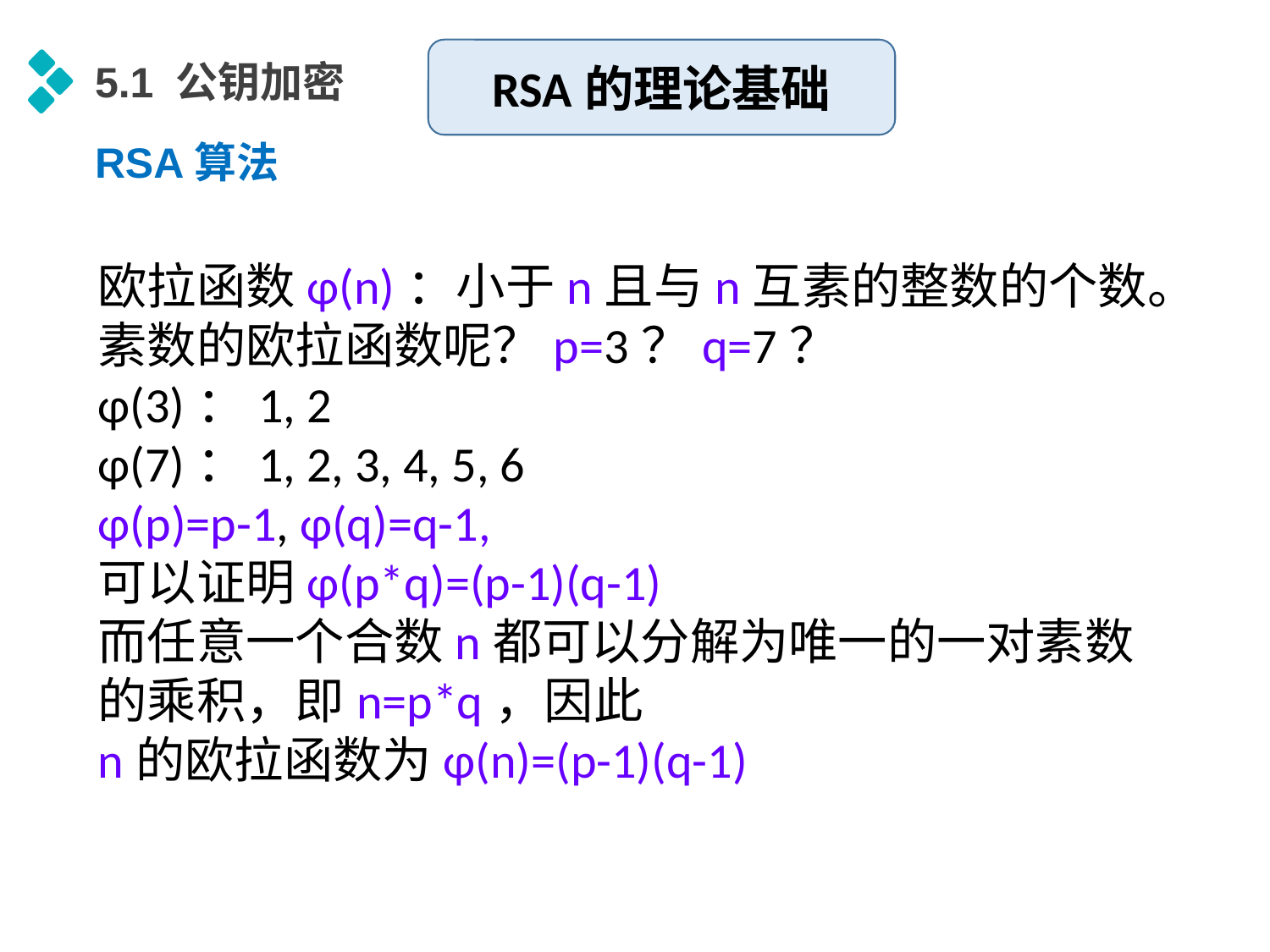

RSA的理论基础

5.1 公钥加密

RSA算法
欧拉函数φ(n)：小于n且与n互素的整数的个数。
素数的欧拉函数呢？p=3？q=7？
φ(3)：1, 2
φ(7)：1, 2, 3, 4, 5, 6
φ(p)=p-1, φ(q)=q-1,
可以证明φ(p*q)=(p-1)(q-1)
而任意一个合数n都可以分解为唯一的一对素数的乘积，即n=p*q，因此
n的欧拉函数为φ(n)=(p-1)(q-1)